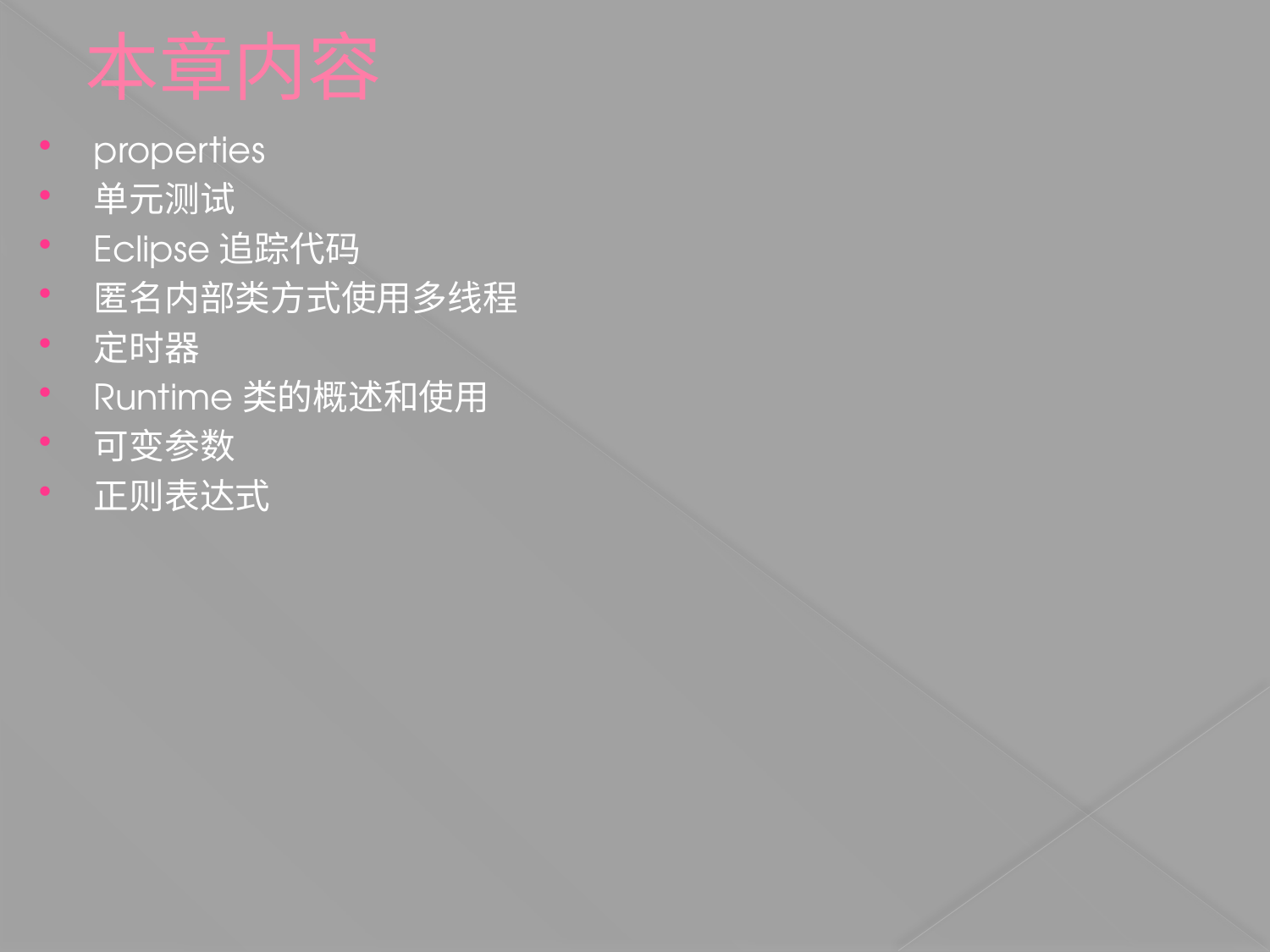

# 本章内容
properties
单元测试
Eclipse追踪代码
匿名内部类方式使用多线程
定时器
Runtime类的概述和使用
可变参数
正则表达式